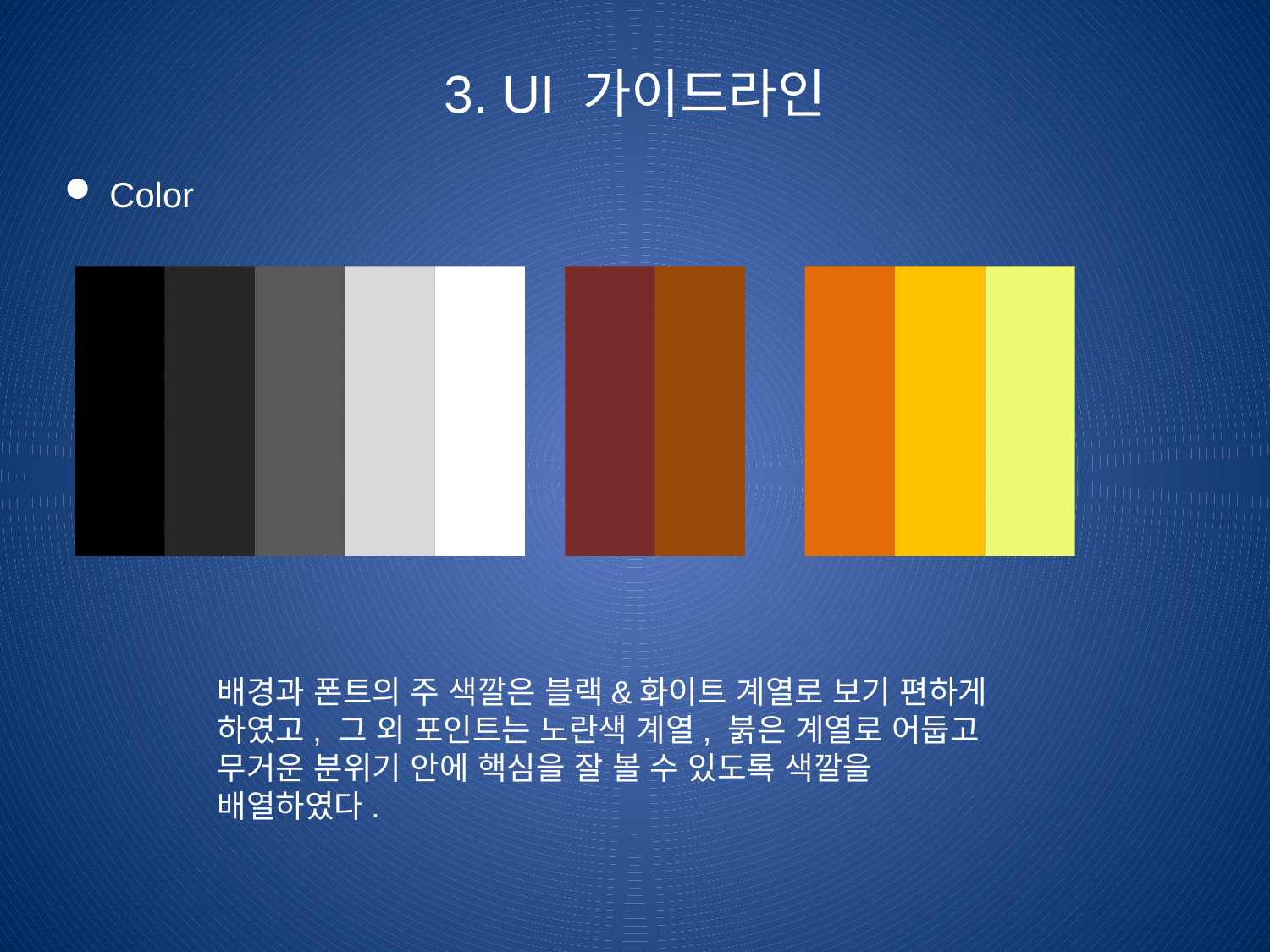

# 3. UI 가이드라인
 Color

배경과 폰트의 주 색깔은 블랙&화이트 계열로 보기 편하게 하였고, 그 외 포인트는 노란색 계열, 붉은 계열로 어둡고 무거운 분위기 안에 핵심을 잘 볼 수 있도록 색깔을 배열하였다.